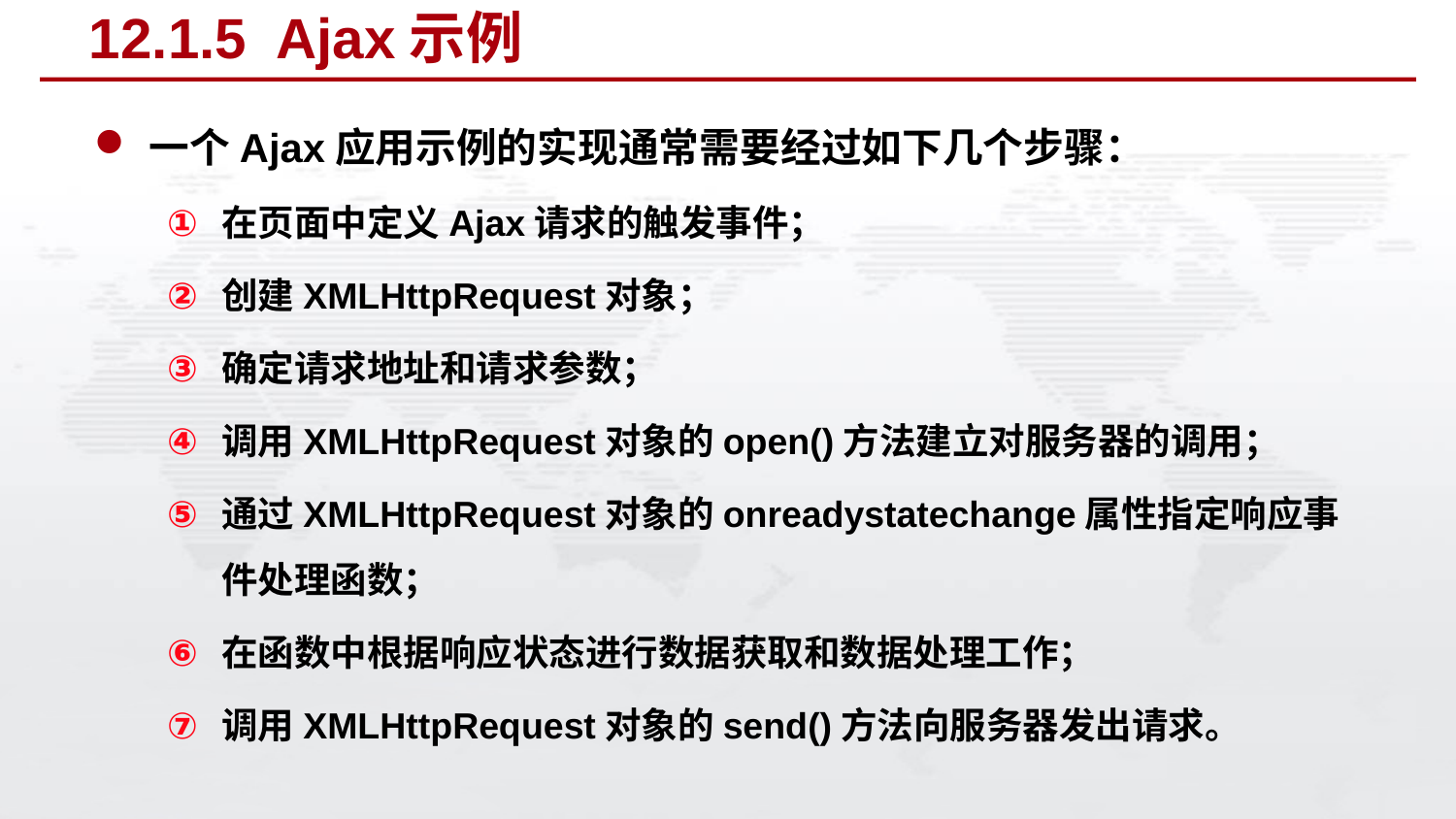

# 12.1.5  Ajax示例
一个Ajax应用示例的实现通常需要经过如下几个步骤：
在页面中定义Ajax请求的触发事件；
创建XMLHttpRequest对象；
确定请求地址和请求参数；
调用XMLHttpRequest对象的open()方法建立对服务器的调用；
通过XMLHttpRequest对象的onreadystatechange属性指定响应事件处理函数；
在函数中根据响应状态进行数据获取和数据处理工作；
调用XMLHttpRequest对象的send()方法向服务器发出请求。